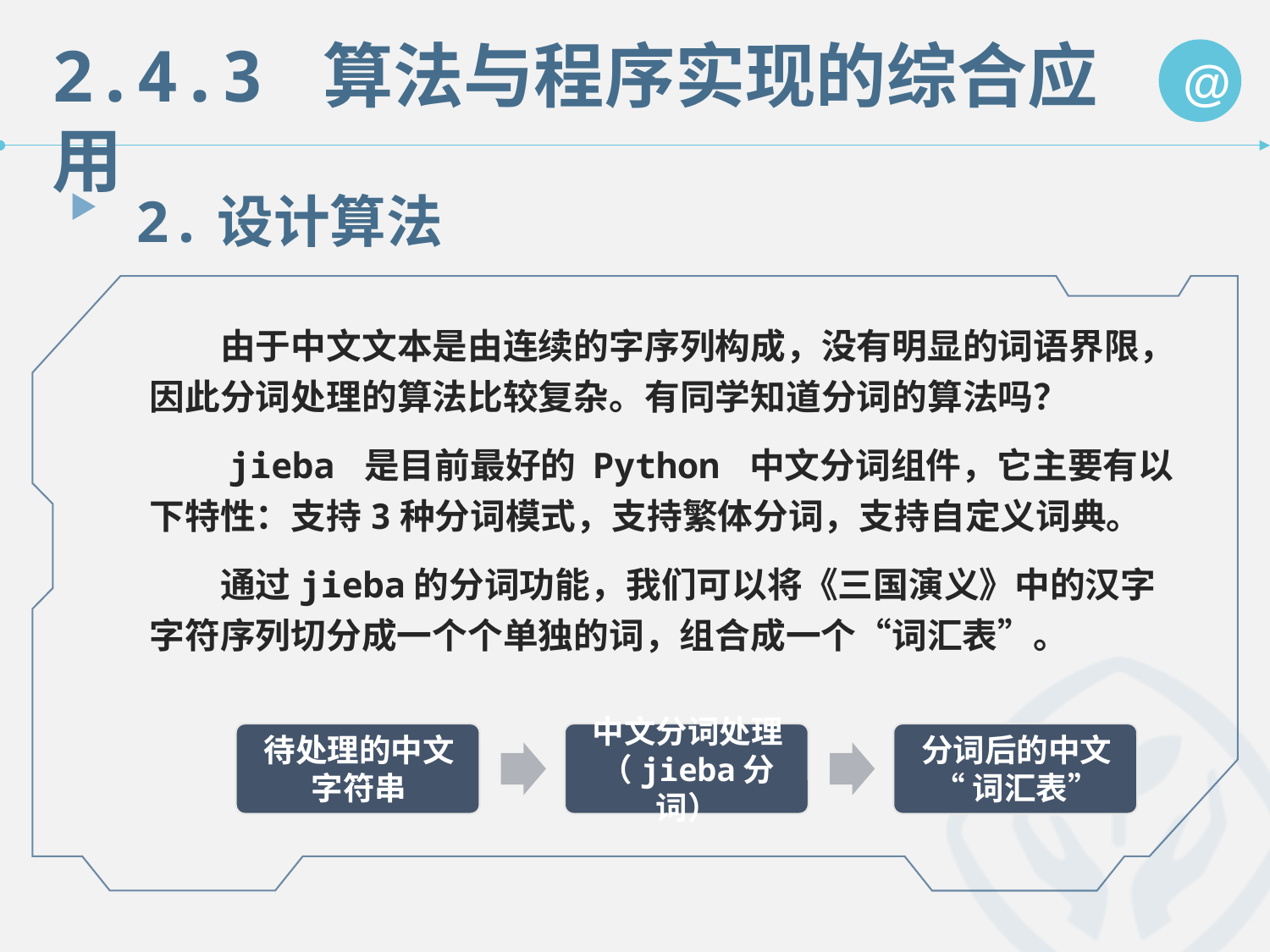

2.4.3 算法与程序实现的综合应用
@
2.设计算法

　　由于中文文本是由连续的字序列构成，没有明显的词语界限，因此分词处理的算法比较复杂。有同学知道分词的算法吗？
　　jieba 是目前最好的 Python 中文分词组件，它主要有以下特性：支持3种分词模式，支持繁体分词，支持自定义词典。
　　通过jieba的分词功能，我们可以将《三国演义》中的汉字字符序列切分成一个个单独的词，组合成一个“词汇表”。

待处理的中文字符串

中文分词处理
（jieba分词）

分词后的中文
“词汇表”